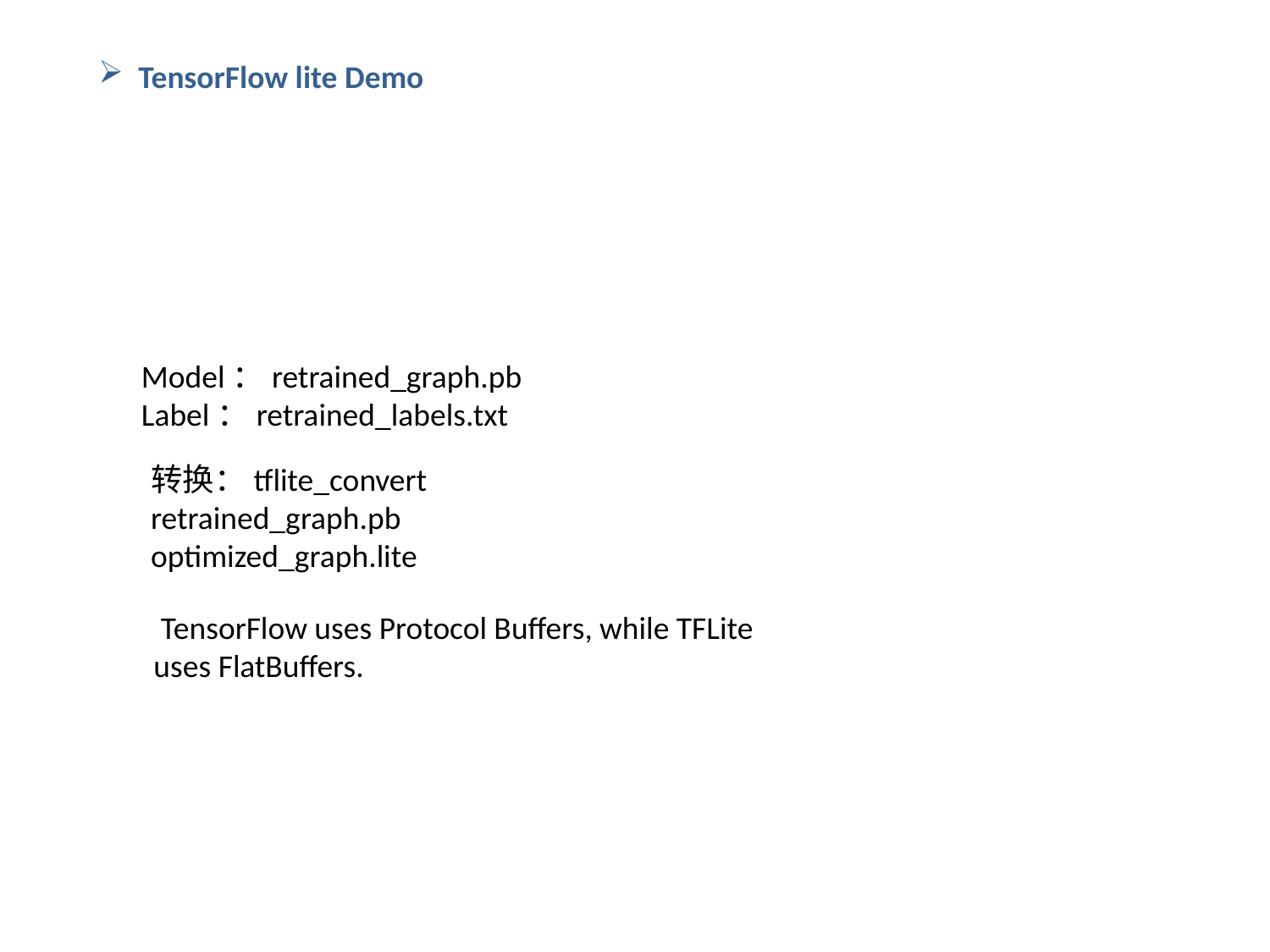

TensorFlow lite Demo
Model：retrained_graph.pb
Label：retrained_labels.txt
转换：tflite_convert
retrained_graph.pb
optimized_graph.lite
 TensorFlow uses Protocol Buffers, while TFLite uses FlatBuffers.